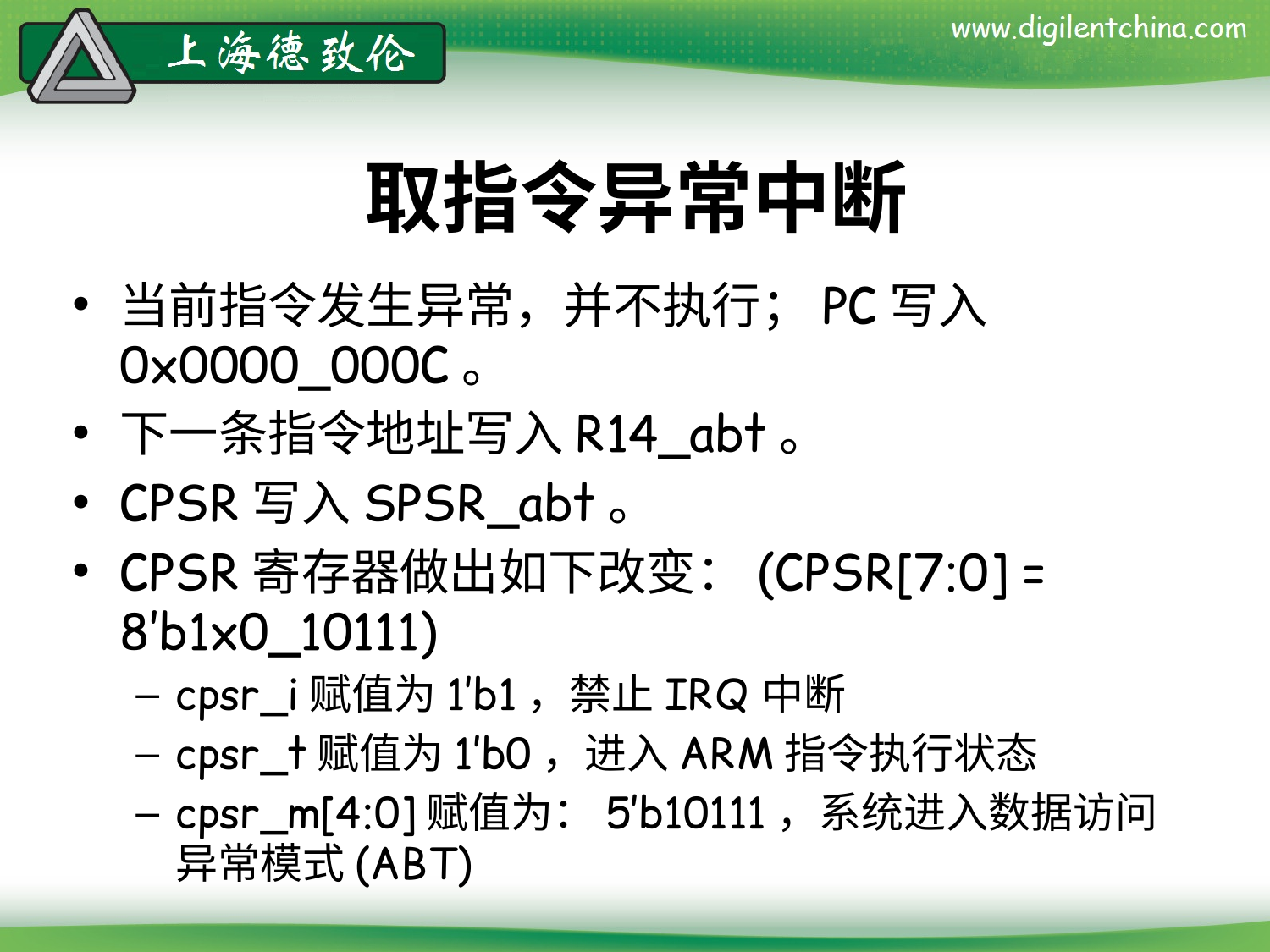

# 取指令异常中断
当前指令发生异常，并不执行；PC写入0x0000_000C。
下一条指令地址写入R14_abt。
CPSR写入SPSR_abt。
CPSR寄存器做出如下改变：(CPSR[7:0] = 8’b1x0_10111)
cpsr_i赋值为1’b1，禁止IRQ中断
cpsr_t赋值为1’b0，进入ARM指令执行状态
cpsr_m[4:0]赋值为：5’b10111，系统进入数据访问异常模式(ABT)